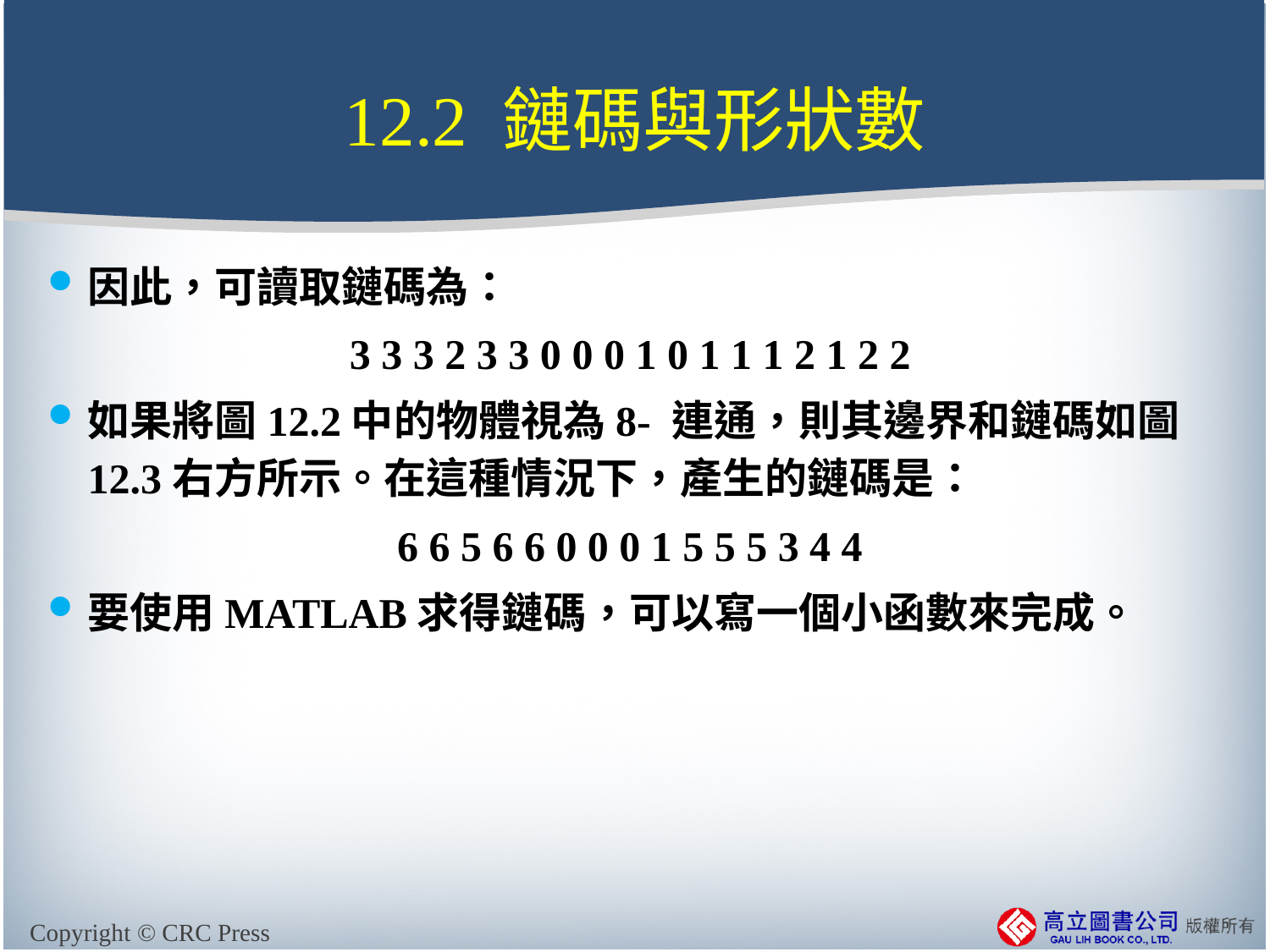

# 12.2 鏈碼與形狀數
因此，可讀取鏈碼為：
3 3 3 2 3 3 0 0 0 1 0 1 1 1 2 1 2 2
如果將圖12.2中的物體視為8- 連通，則其邊界和鏈碼如圖12.3右方所示。在這種情況下，產生的鏈碼是：
6 6 5 6 6 0 0 0 1 5 5 5 3 4 4
要使用MATLAB求得鏈碼，可以寫一個小函數來完成。